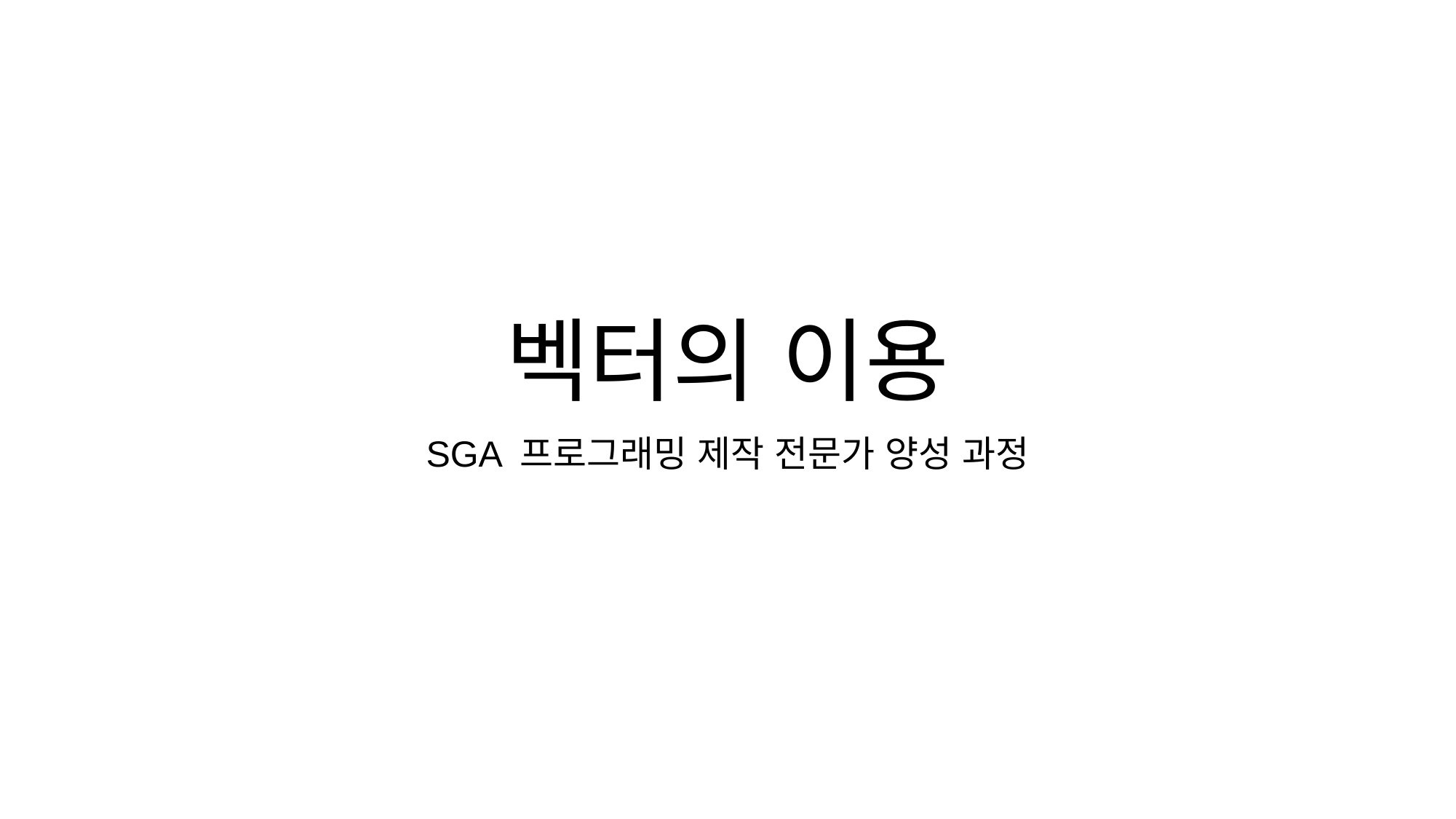

# 벡터의 이용
SGA 프로그래밍 제작 전문가 양성 과정